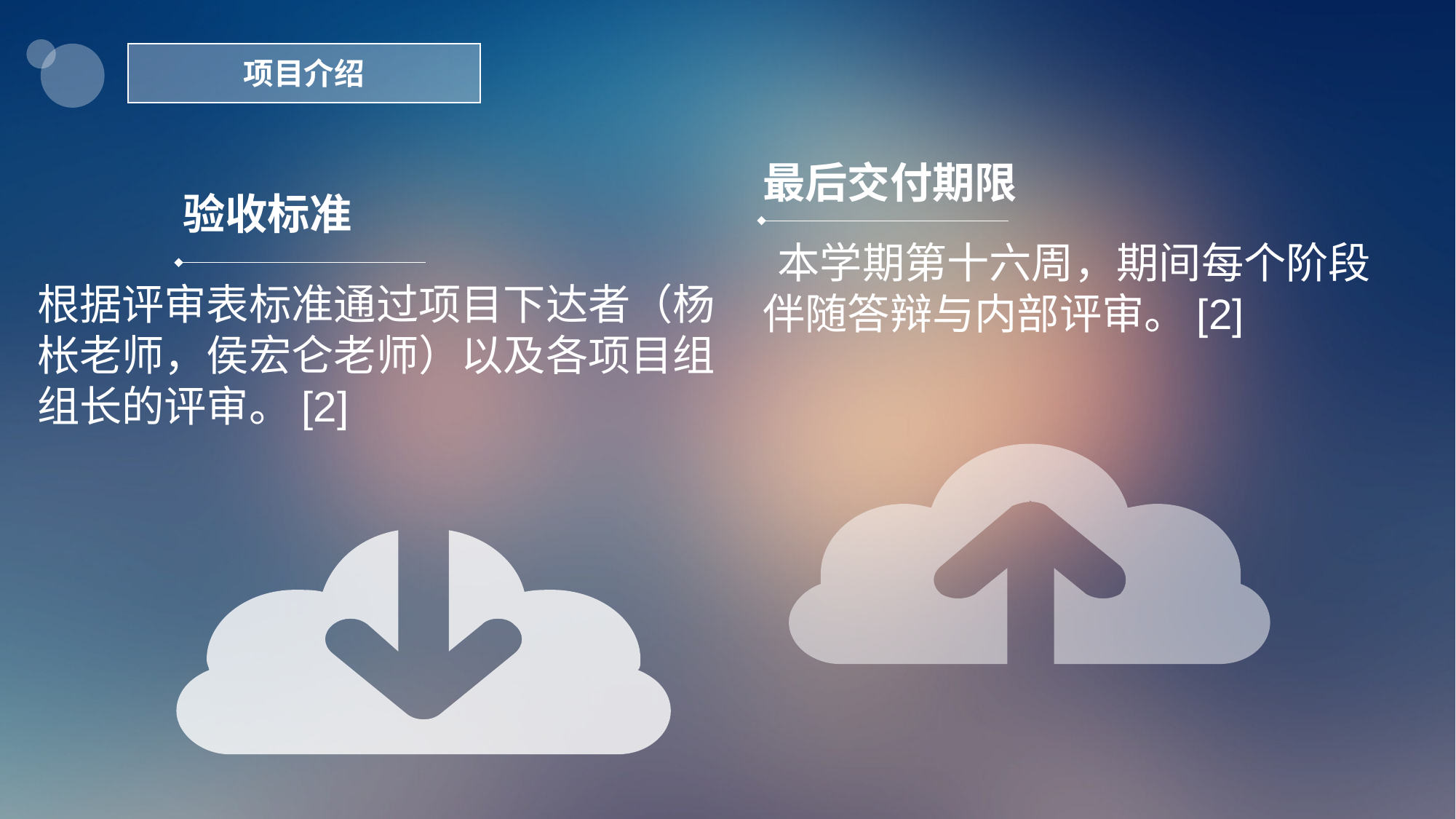

项目介绍
最后交付期限
验收标准
  本学期第十六周，期间每个阶段伴随答辩与内部评审。[2]
根据评审表标准通过项目下达者（杨枨老师，侯宏仑老师）以及各项目组组长的评审。[2]